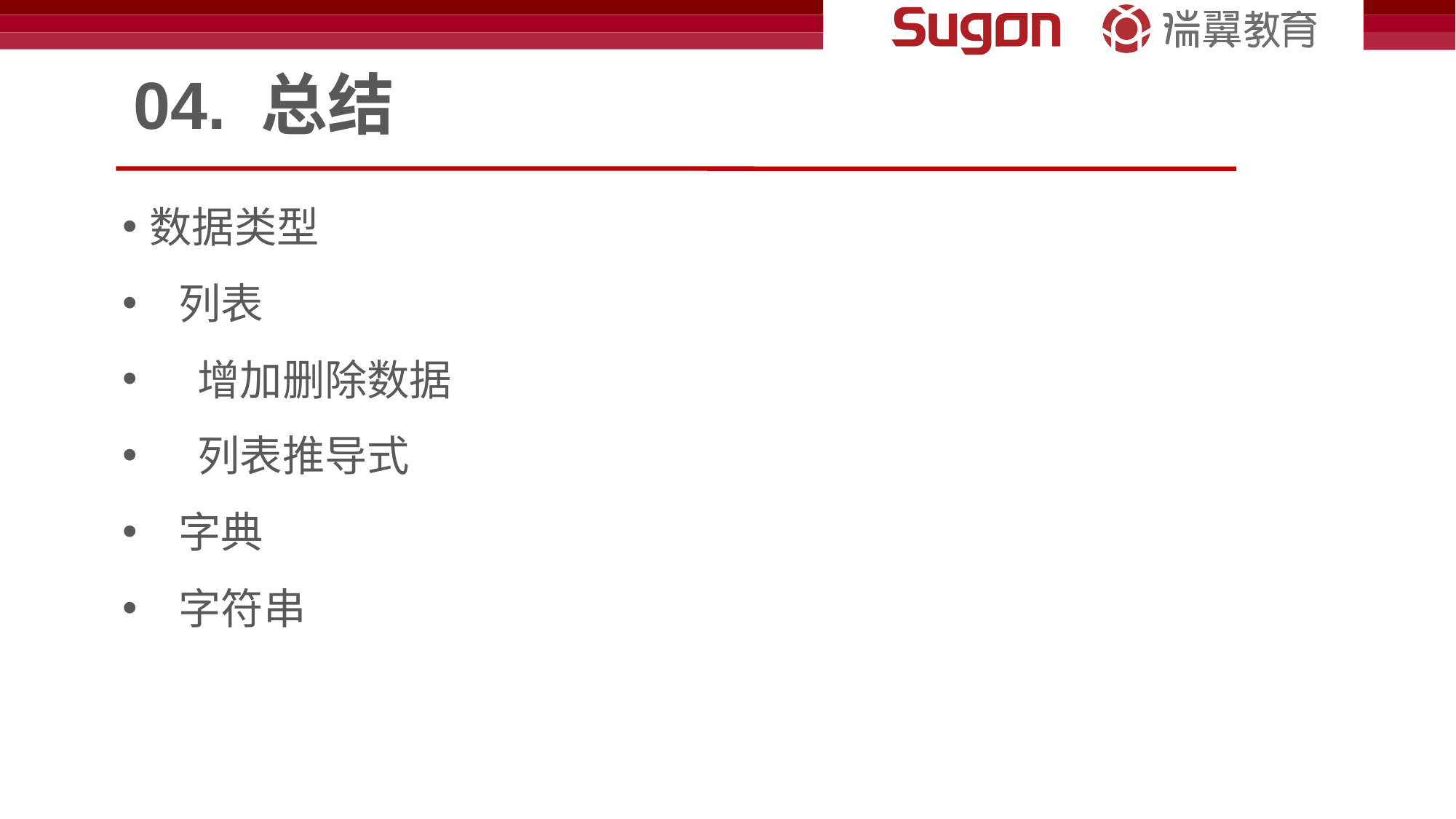

# 04. 总结
数据类型
  列表
    增加删除数据
    列表推导式
  字典
  字符串